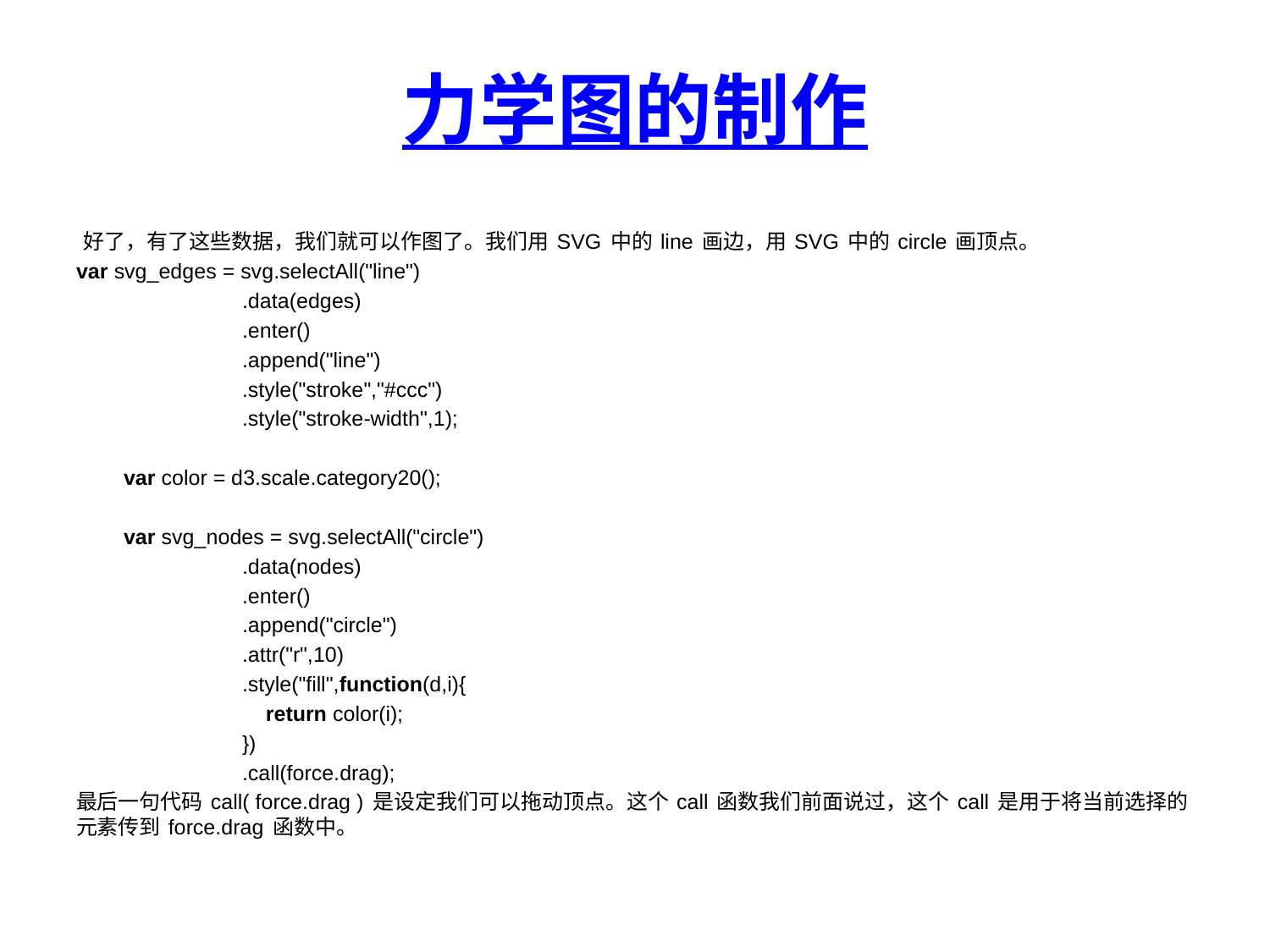

# 力学图的制作
 好了，有了这些数据，我们就可以作图了。我们用 SVG 中的 line 画边，用 SVG 中的 circle 画顶点。
var svg_edges = svg.selectAll("line")
                            .data(edges)
                            .enter()
                            .append("line")
                            .style("stroke","#ccc")
                            .style("stroke-width",1);

        var color = d3.scale.category20();

        var svg_nodes = svg.selectAll("circle")
                            .data(nodes)
                            .enter()
                            .append("circle")
                            .attr("r",10)
                            .style("fill",function(d,i){
                                return color(i);
                            })
                            .call(force.drag);
最后一句代码 call( force.drag ) 是设定我们可以拖动顶点。这个 call 函数我们前面说过，这个 call 是用于将当前选择的元素传到 force.drag 函数中。